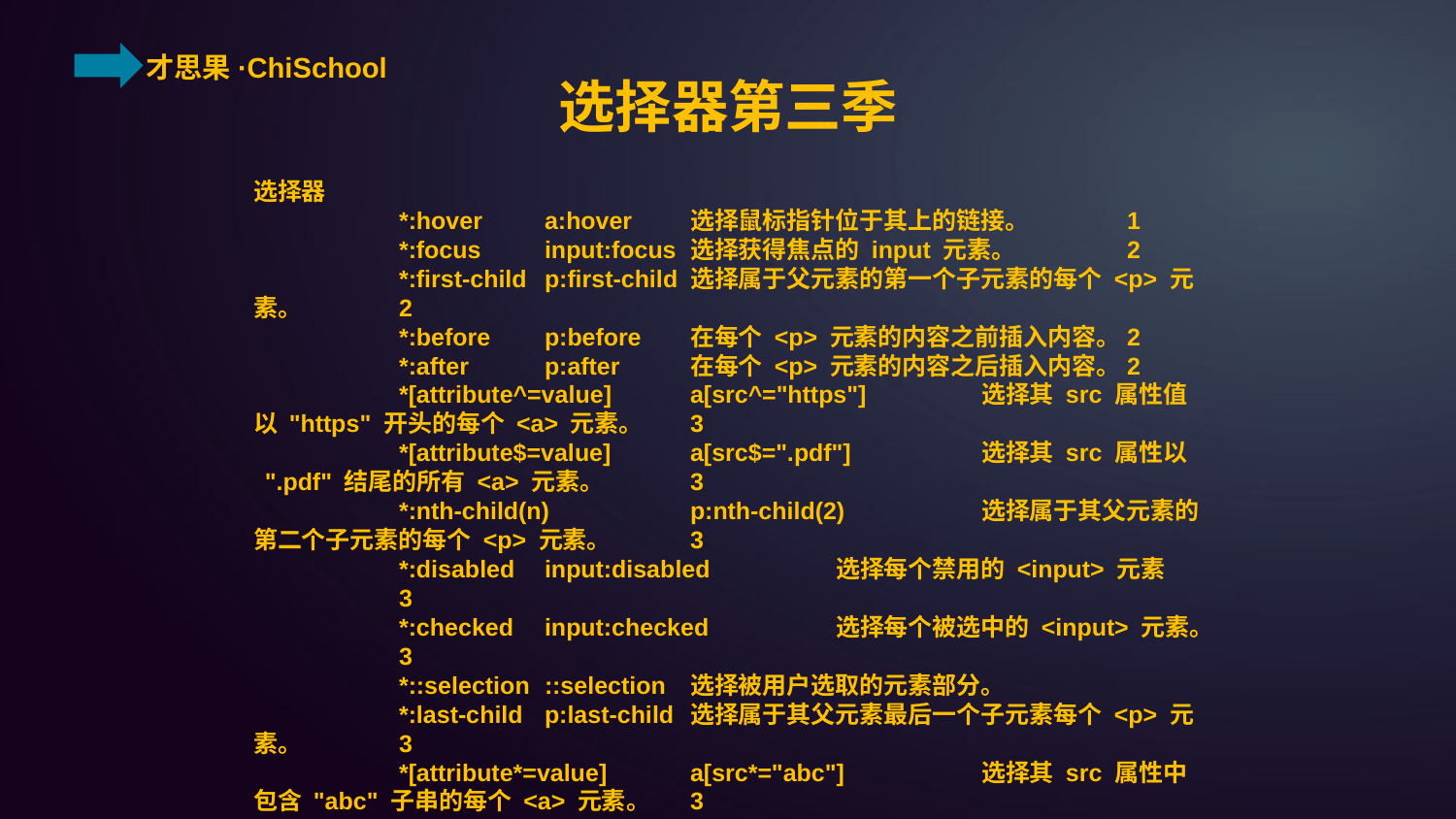

选择器第三季
选择器
	*:hover	a:hover	选择鼠标指针位于其上的链接。	1
	*:focus	input:focus	选择获得焦点的 input 元素。	2
	*:first-child	p:first-child	选择属于父元素的第一个子元素的每个 <p> 元素。	2
	*:before	p:before	在每个 <p> 元素的内容之前插入内容。	2
	*:after	p:after	在每个 <p> 元素的内容之后插入内容。	2
	*[attribute^=value]	a[src^="https"]	选择其 src 属性值以 "https" 开头的每个 <a> 元素。	3
	*[attribute$=value]	a[src$=".pdf"]	选择其 src 属性以 ".pdf" 结尾的所有 <a> 元素。	3
	*:nth-child(n)	p:nth-child(2)	选择属于其父元素的第二个子元素的每个 <p> 元素。	3
	*:disabled	input:disabled	选择每个禁用的 <input> 元素	3
	*:checked	input:checked	选择每个被选中的 <input> 元素。	3
	*::selection	::selection	选择被用户选取的元素部分。
	*:last-child	p:last-child	选择属于其父元素最后一个子元素每个 <p> 元素。	3
	*[attribute*=value]	a[src*="abc"]	选择其 src 属性中包含 "abc" 子串的每个 <a> 元素。	3